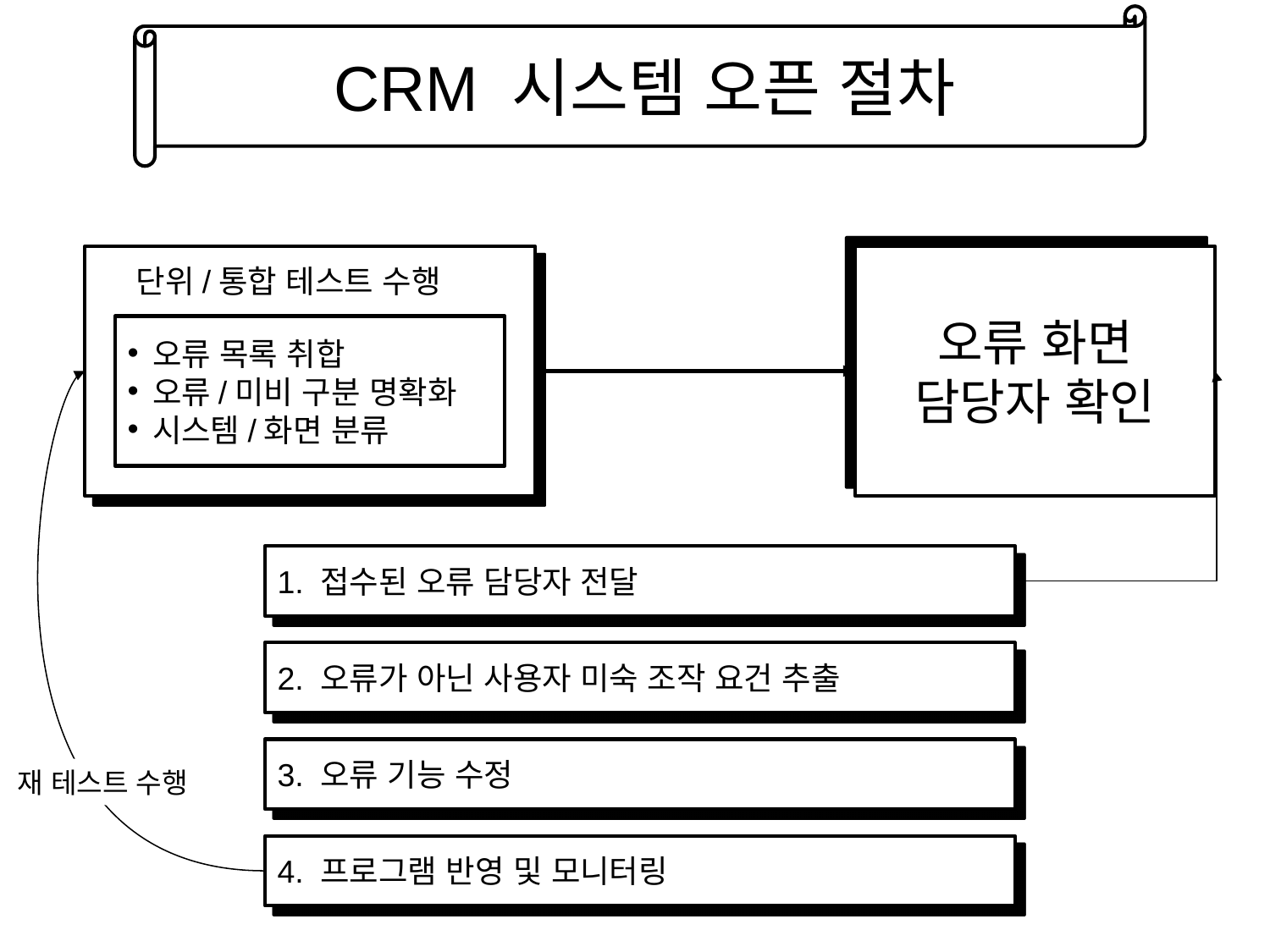

CRM 시스템 오픈 절차

오류 화면
담당자 확인
단위/통합 테스트 수행
오류 목록 취합
오류/미비 구분 명확화
시스템/화면 분류
1. 접수된 오류 담당자 전달
2. 오류가 아닌 사용자 미숙 조작 요건 추출
3. 오류 기능 수정
재 테스트 수행
4. 프로그램 반영 및 모니터링